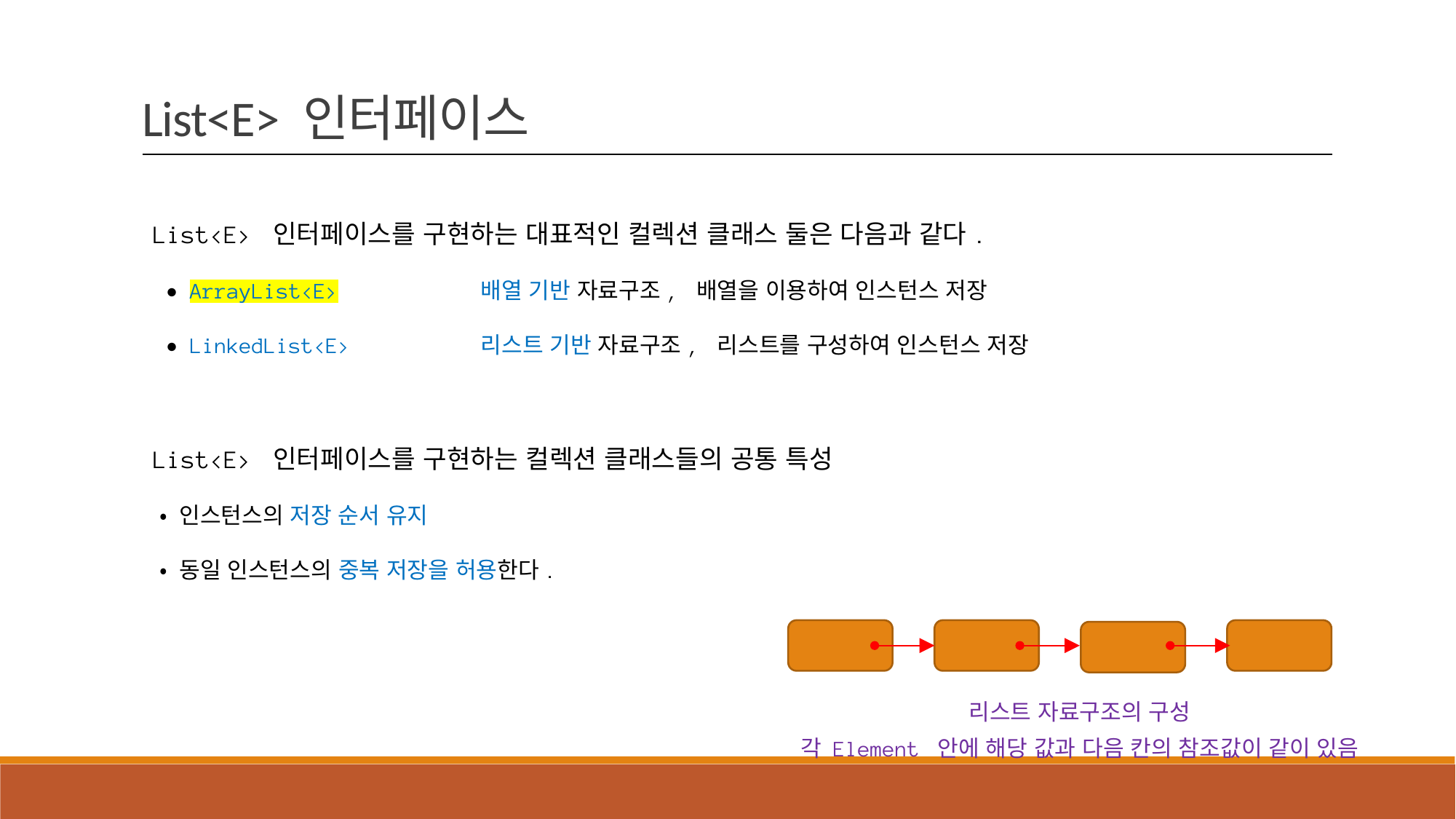

List<E> 인터페이스
List<E> 인터페이스를 구현하는 대표적인 컬렉션 클래스 둘은 다음과 같다.
 • ArrayList<E> 		배열 기반 자료구조, 배열을 이용하여 인스턴스 저장
 • LinkedList<E> 		리스트 기반 자료구조, 리스트를 구성하여 인스턴스 저장

List<E> 인터페이스를 구현하는 컬렉션 클래스들의 공통 특성
 • 인스턴스의 저장 순서 유지
 • 동일 인스턴스의 중복 저장을 허용한다.

리스트 자료구조의 구성
각 Element 안에 해당 값과 다음 칸의 참조값이 같이 있음